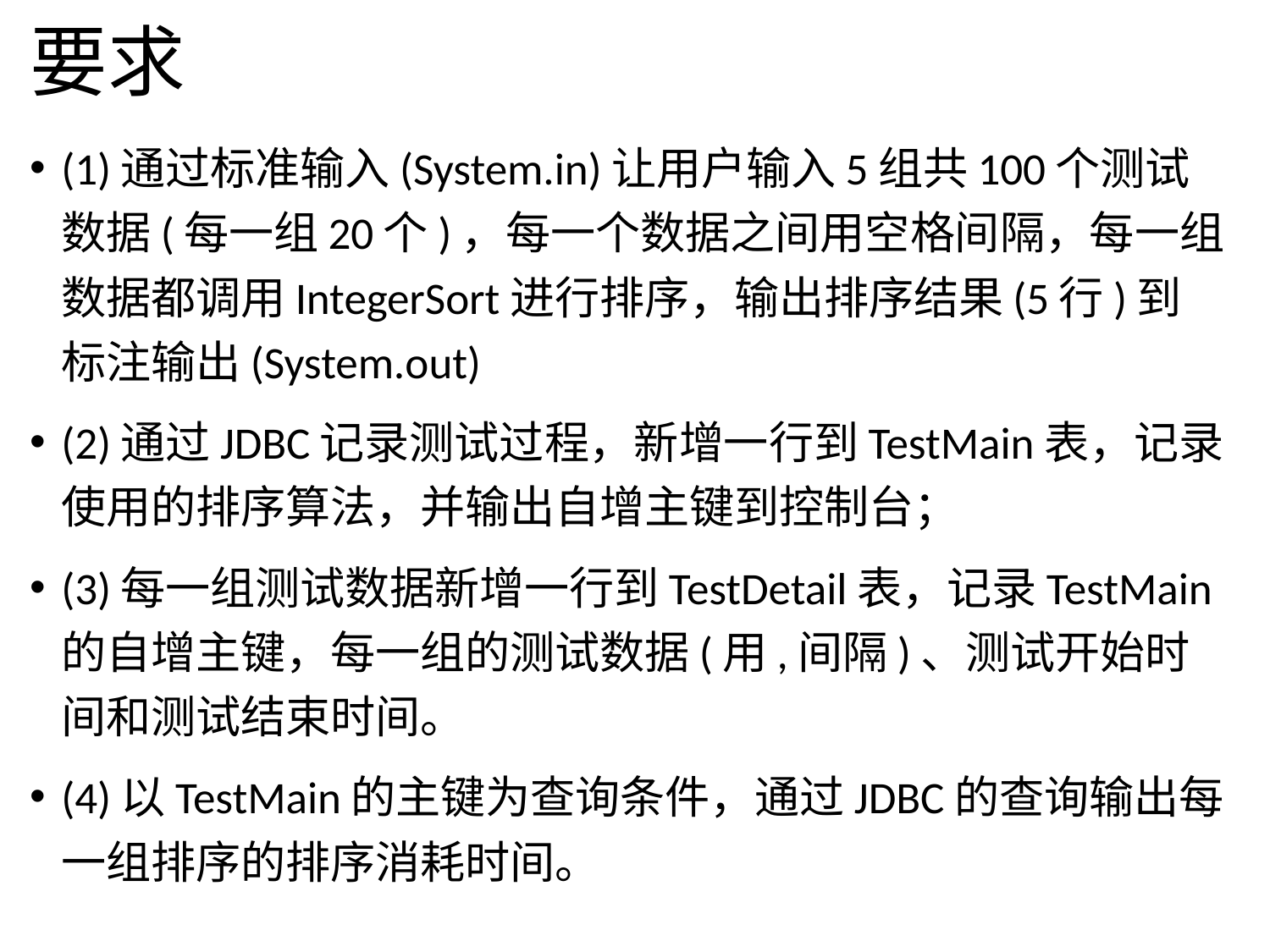

# 要求
(1)通过标准输入(System.in)让用户输入5组共100个测试数据(每一组20个)，每一个数据之间用空格间隔，每一组数据都调用IntegerSort进行排序，输出排序结果(5行)到标注输出(System.out)
(2)通过JDBC记录测试过程，新增一行到TestMain表，记录使用的排序算法，并输出自增主键到控制台；
(3)每一组测试数据新增一行到TestDetail表，记录TestMain的自增主键，每一组的测试数据(用,间隔)、测试开始时间和测试结束时间。
(4)以TestMain的主键为查询条件，通过JDBC的查询输出每一组排序的排序消耗时间。